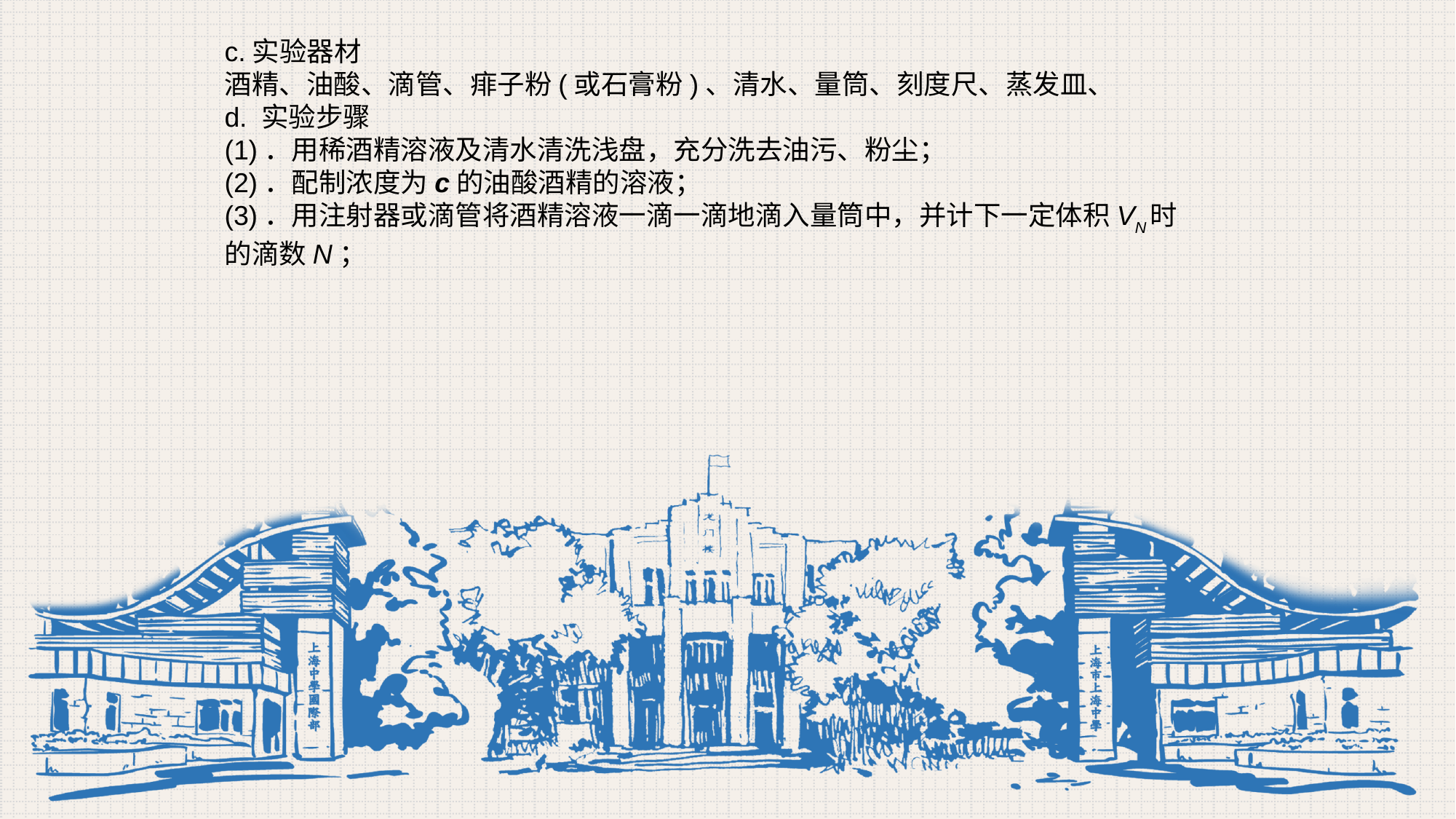

c.实验器材
酒精、油酸、滴管、痱子粉(或石膏粉)、清水、量筒、刻度尺、蒸发皿、
d. 实验步骤
(1)．用稀酒精溶液及清水清洗浅盘，充分洗去油污、粉尘；
(2)．配制浓度为c的油酸酒精的溶液；
(3)．用注射器或滴管将酒精溶液一滴一滴地滴入量筒中，并计下一定体积VN时的滴数N；